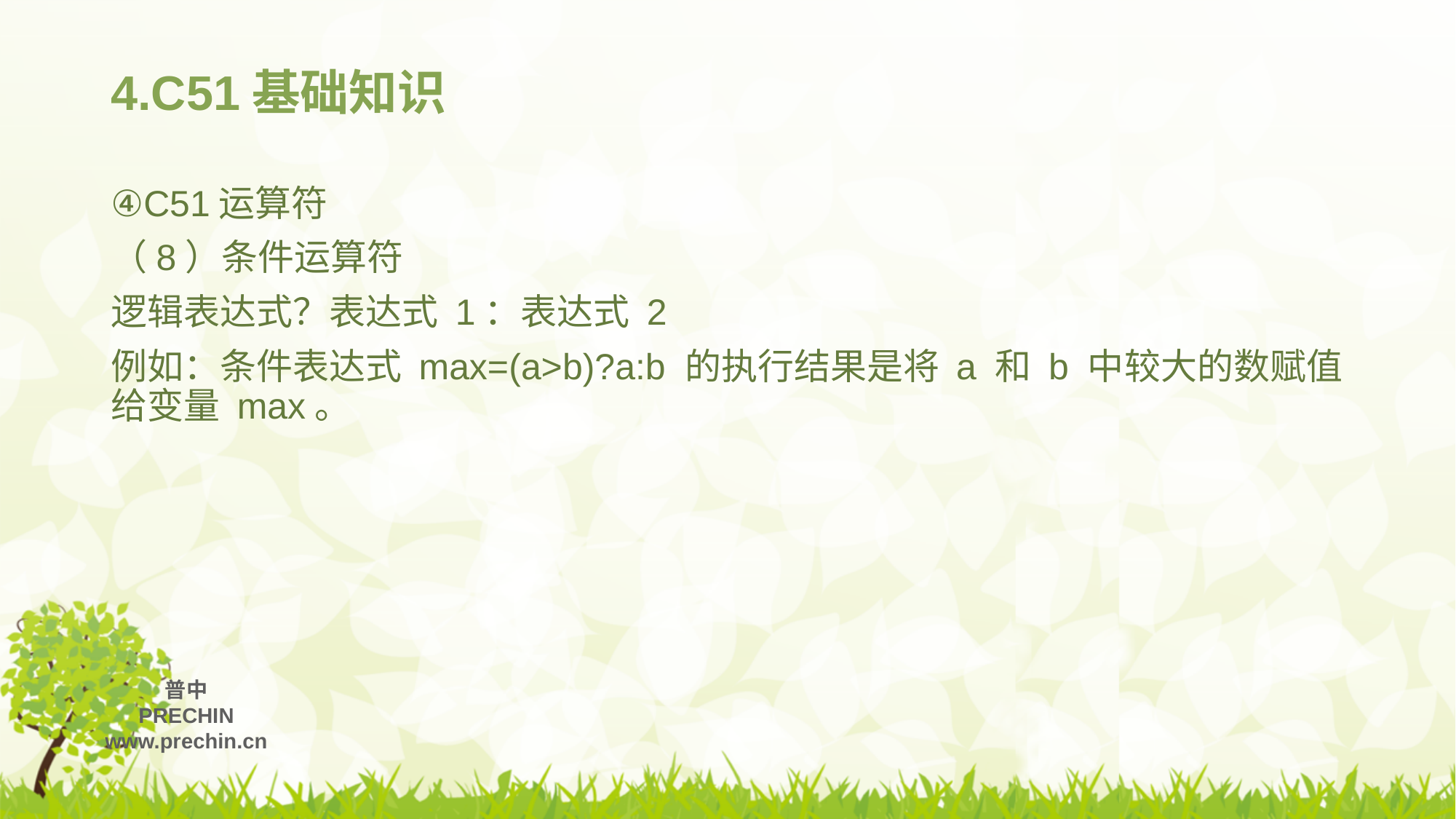

# 4.C51基础知识
④C51运算符
（8）条件运算符
逻辑表达式？表达式 1：表达式 2
例如：条件表达式 max=(a>b)?a:b 的执行结果是将 a 和 b 中较大的数赋值给变量 max。